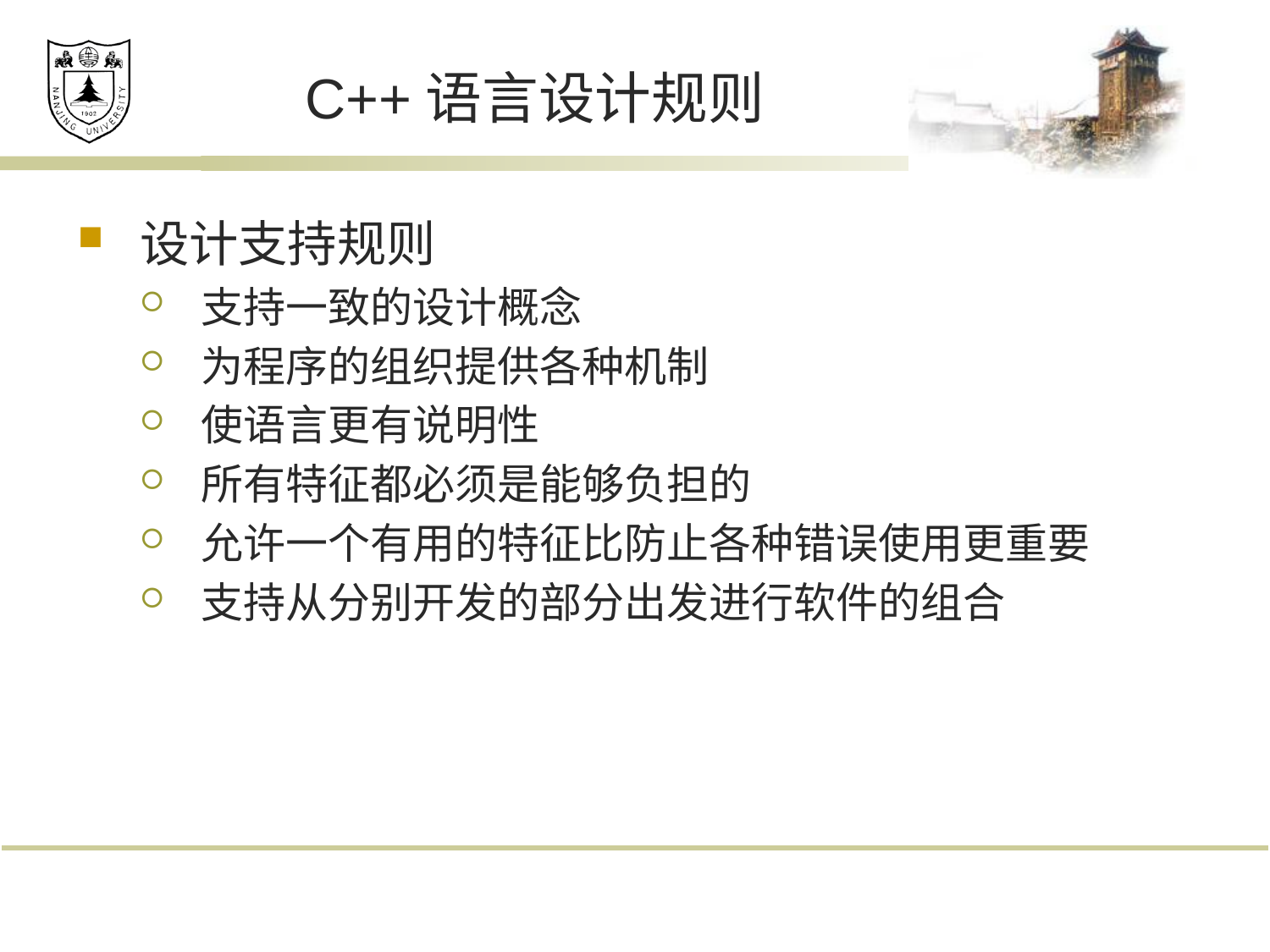

# C++语言设计规则
设计支持规则
支持一致的设计概念
为程序的组织提供各种机制
使语言更有说明性
所有特征都必须是能够负担的
允许一个有用的特征比防止各种错误使用更重要
支持从分别开发的部分出发进行软件的组合

17